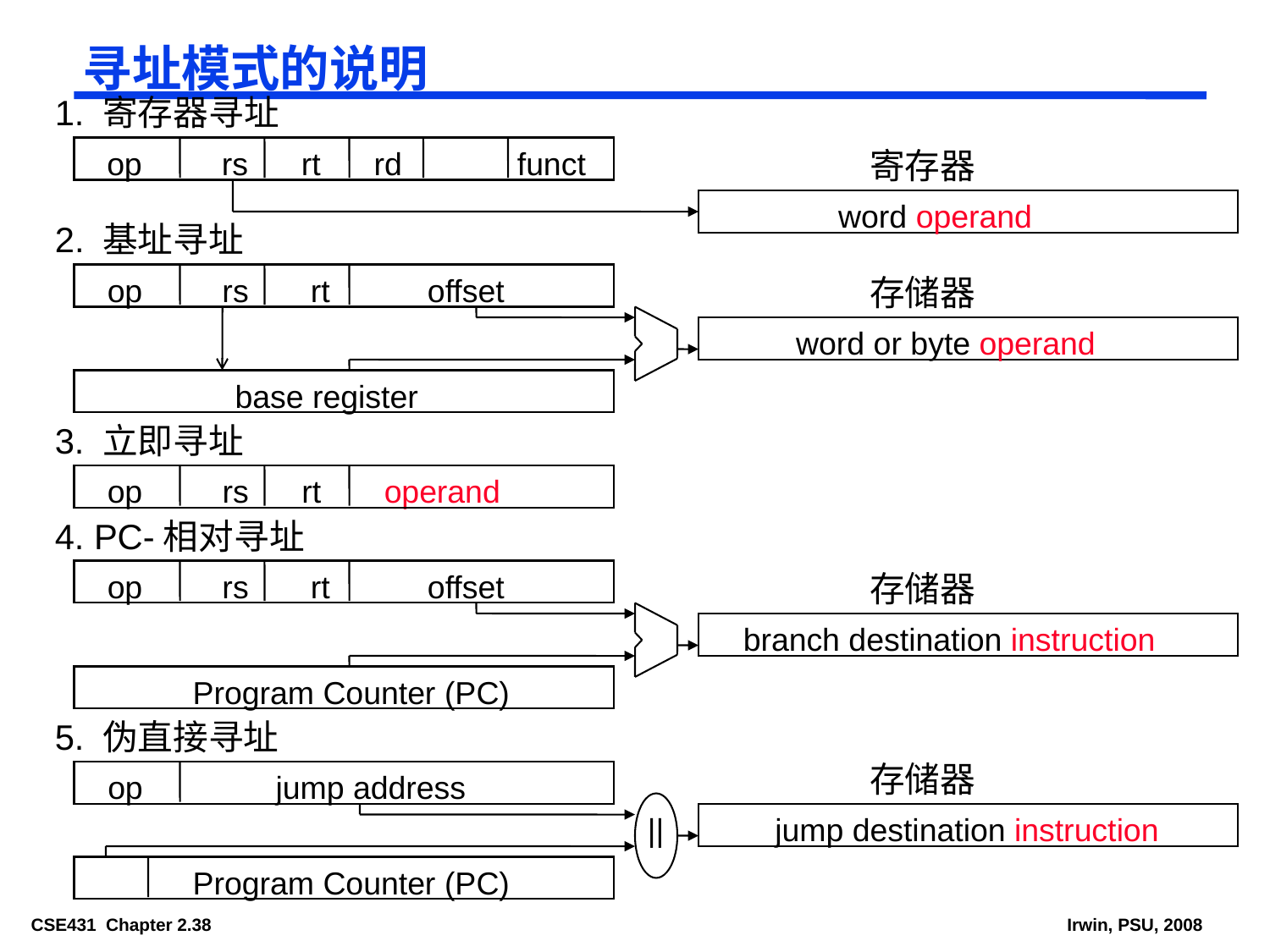

# 寻址模式的说明
1. 寄存器寻址

op         rs      rt      rd             funct

寄存器

word operand

2. 基址寻址

op         rs       rt           offset

存储器

word or byte operand

base register
3. 立即寻址

op         rs      rt       operand

4. PC-相对寻址

op         rs       rt           offset

存储器

branch destination instruction

Program Counter (PC)
5. 伪直接寻址
存储器

op               jump address

||

jump destination instruction

Program Counter (PC)